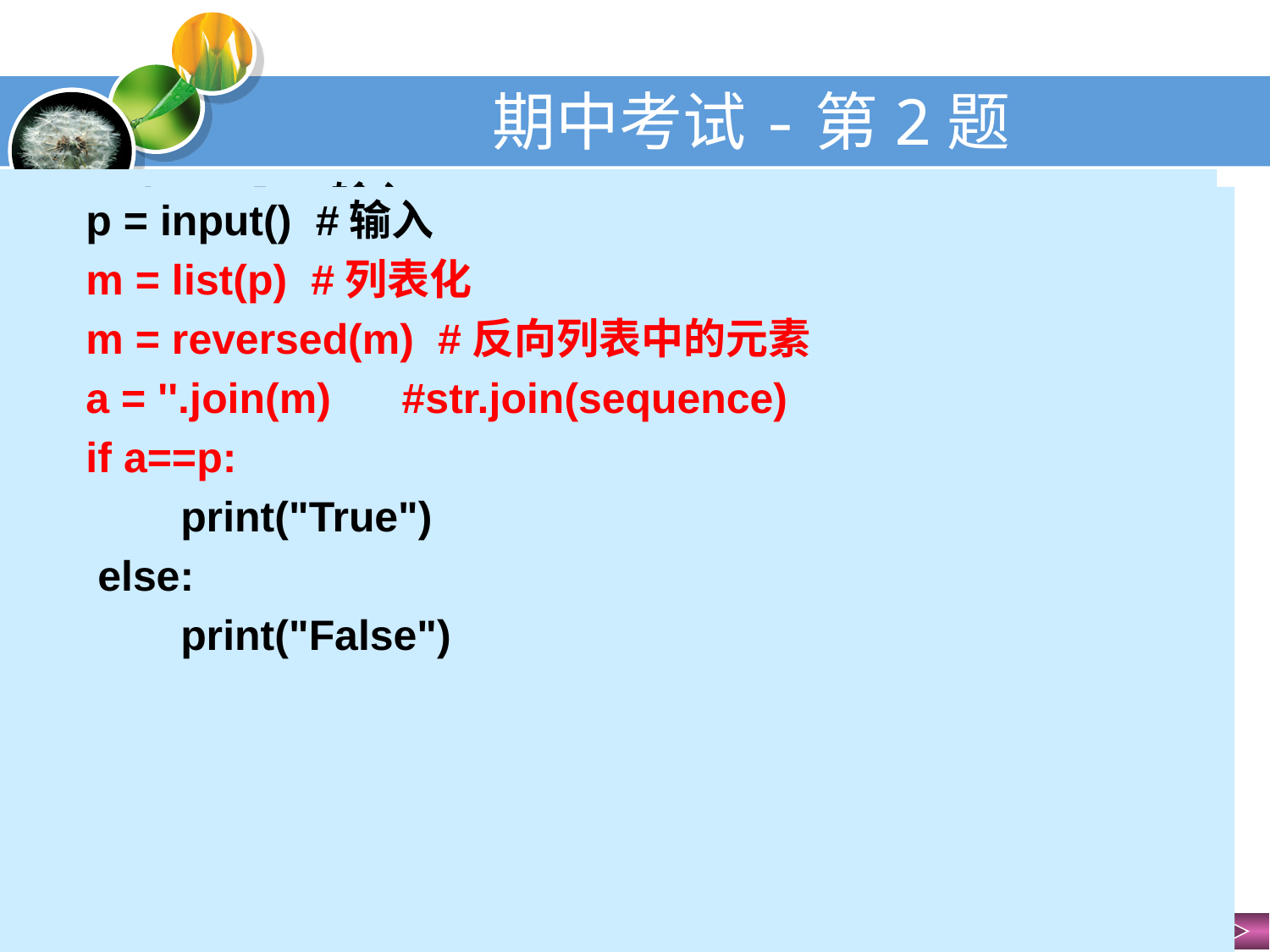

# 期中考试-第2题
p = input()  #输入
m = list(p)  #列表化
m = reversed(m)  #反向列表中的元素
a = ''.join(m)      #str.join(sequence)
if a==p:
        print("True")
 else:
        print("False")

p = input()  #输入
m = list(p)  #列表化
m = reversed(m)  #反向列表中的元素
a = ''.join(m)      #str.join(sequence)
if a==p:
        print("True")
 else:
        print("False")

94